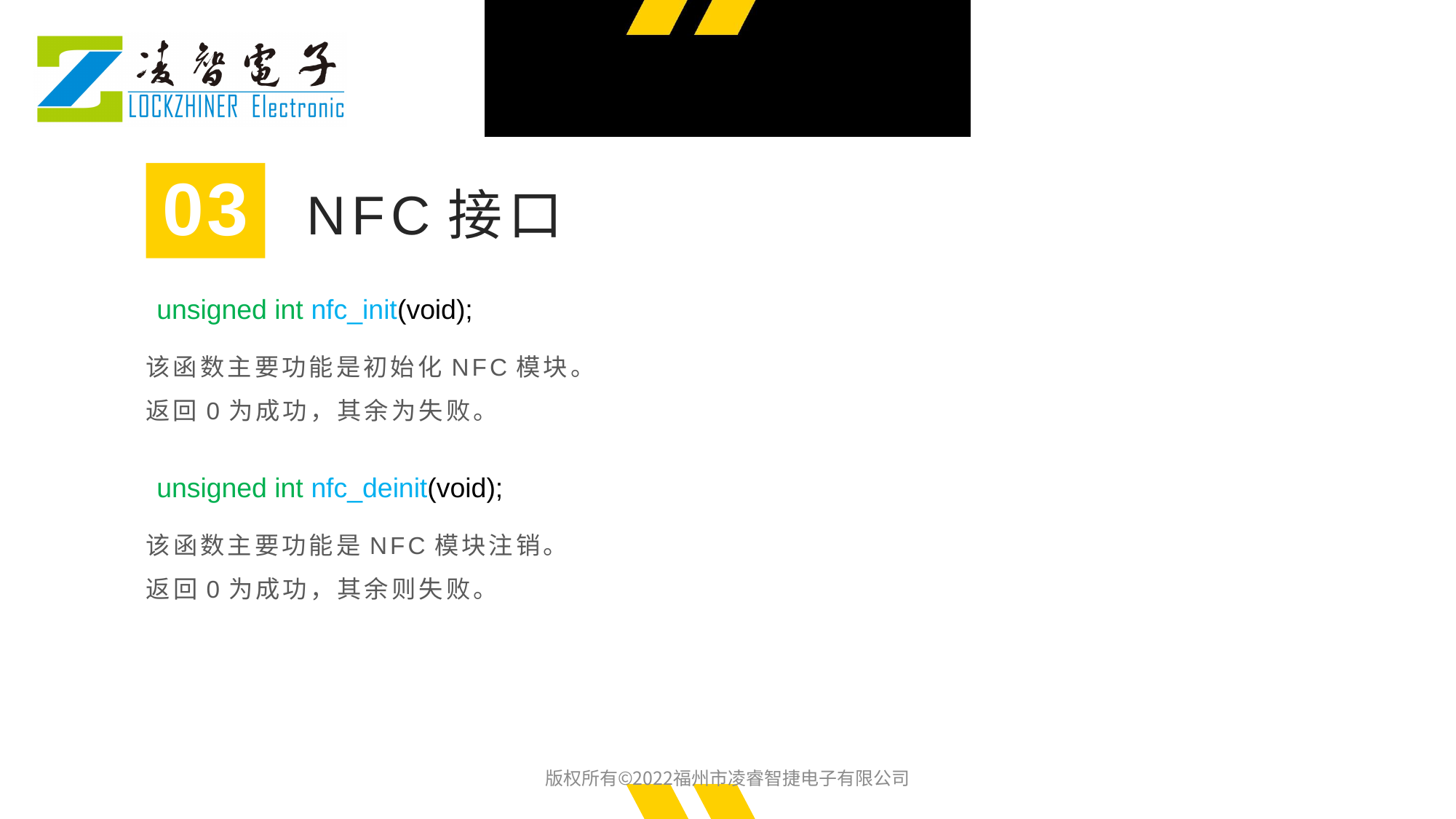

03
NFC接口
unsigned int nfc_init(void);
该函数主要功能是初始化NFC模块。
返回0为成功，其余为失败。
unsigned int nfc_deinit(void);
该函数主要功能是NFC模块注销。
返回0为成功，其余则失败。
版权所有©2022福州市凌睿智捷电子有限公司
7